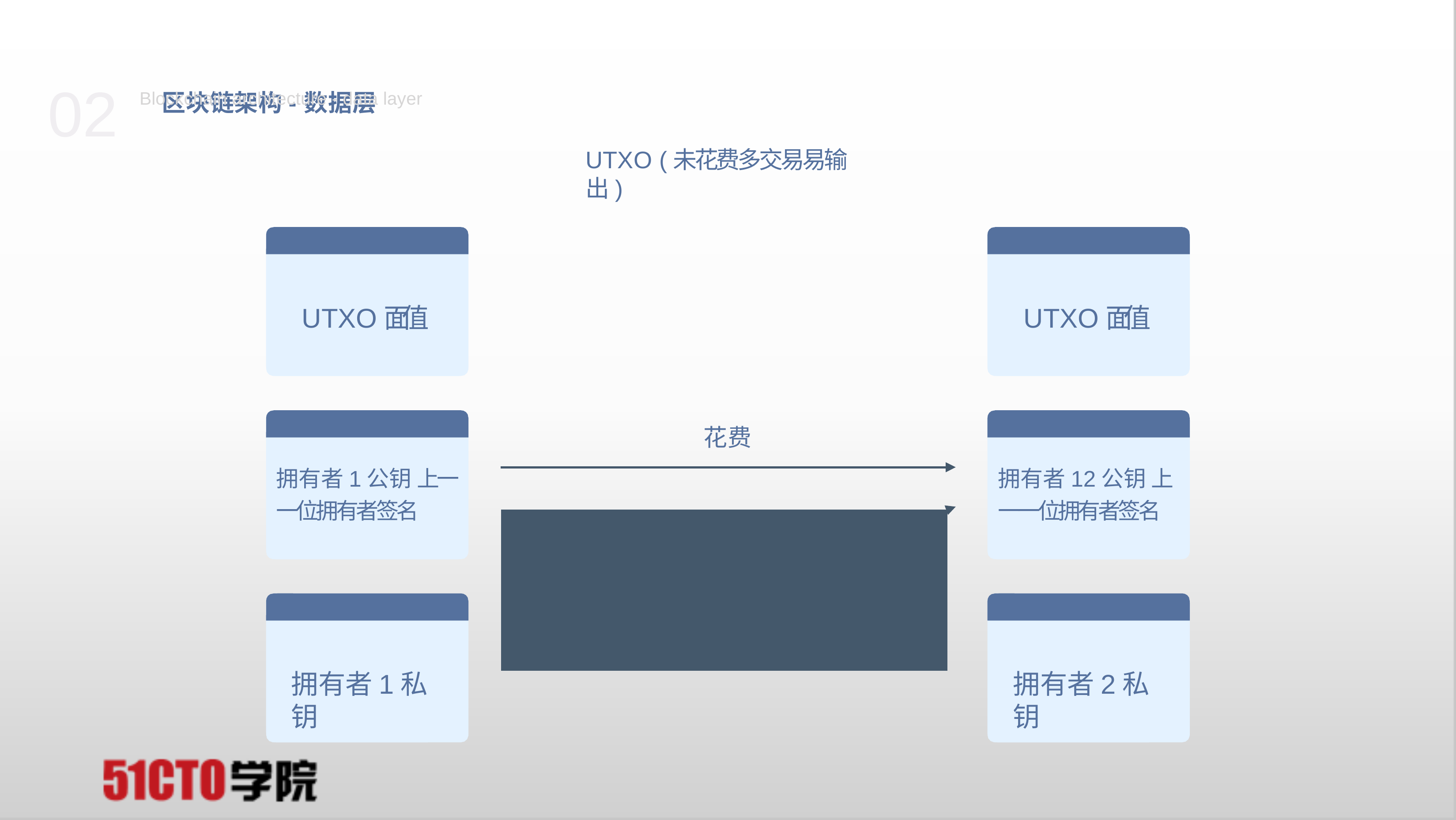

# 02 区块链架构-数据层
Blockchain architecture - data layer
UTXO (未花费多交易易输出)

UTXO⾯值
UTXO⾯值

花费
拥有者1公钥 上⼀一位拥有者签名
拥有者12公钥 上⼀一位拥有者签名

拥有者1私钥
拥有者2私钥